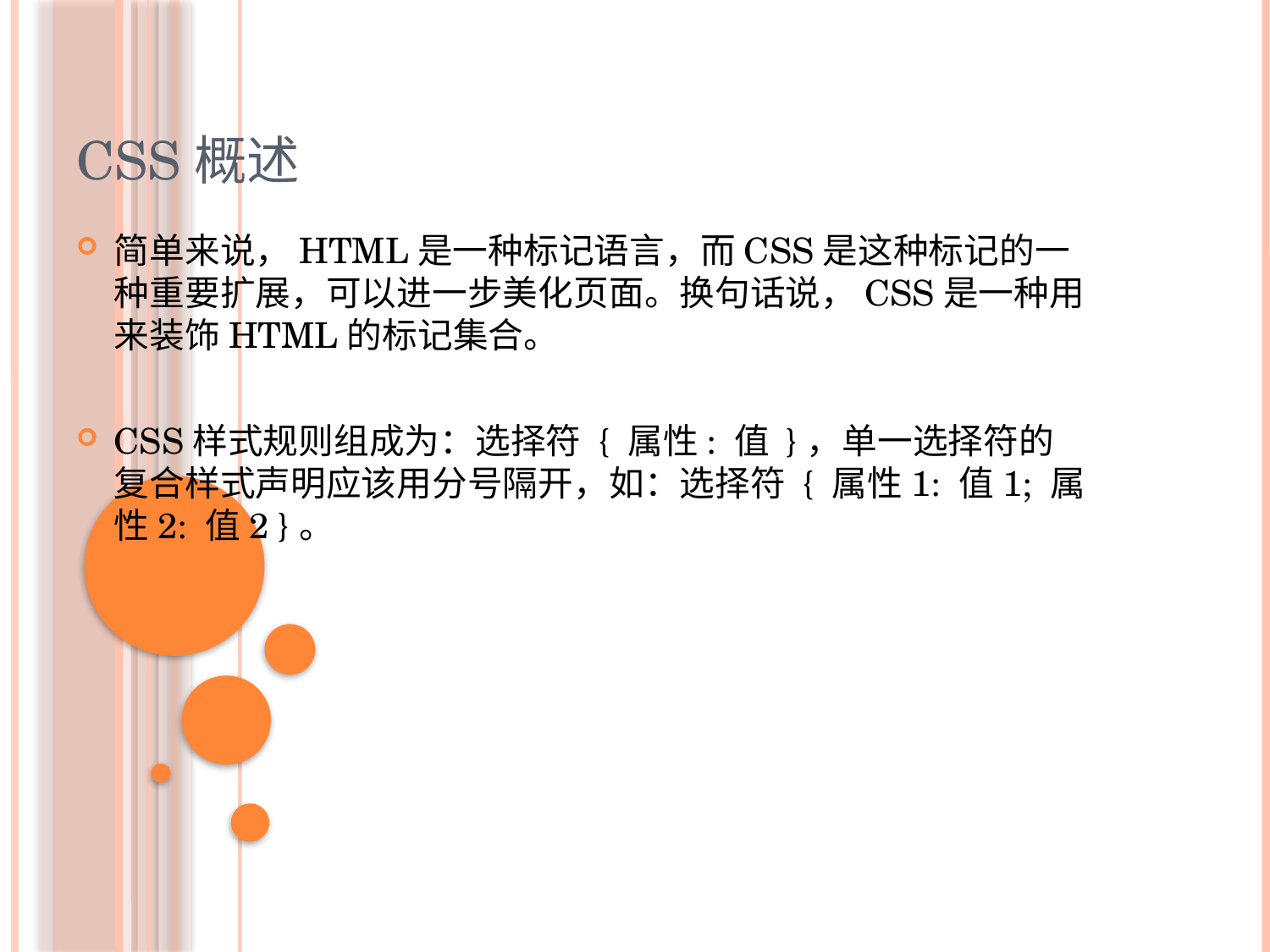

CSS概述
简单来说，HTML是一种标记语言，而CSS是这种标记的一种重要扩展，可以进一步美化页面。换句话说，CSS是一种用来装饰HTML的标记集合。

CSS样式规则组成为：选择符 { 属性: 值 }，单一选择符的复合样式声明应该用分号隔开，如：选择符 { 属性1: 值1; 属性2: 值2 }。